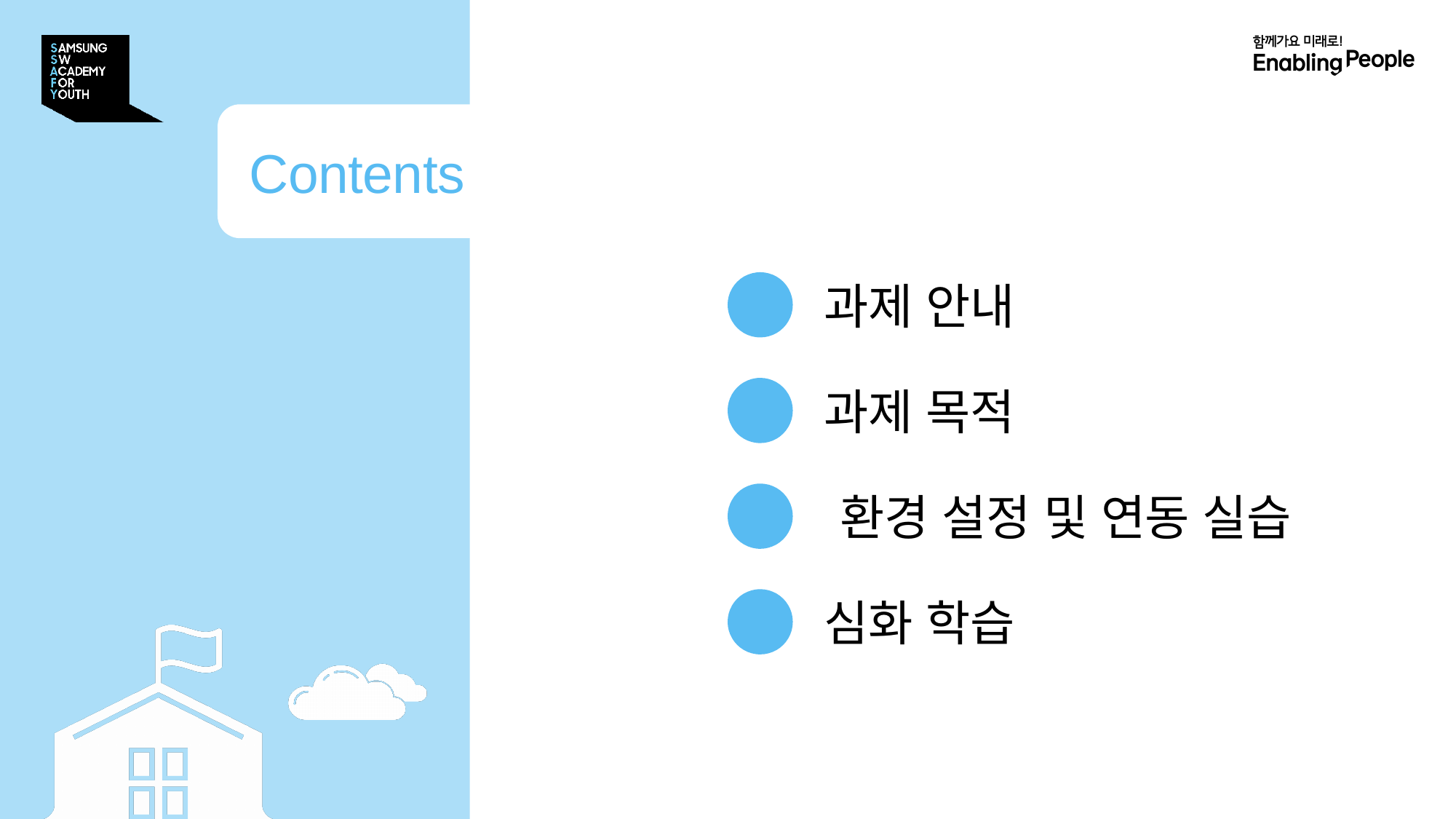

Contents
Ⅰ
과제 안내
Ⅱ
과제 목적
Ⅲ
환경 설정 및 연동 실습
Ⅳ
심화 학습